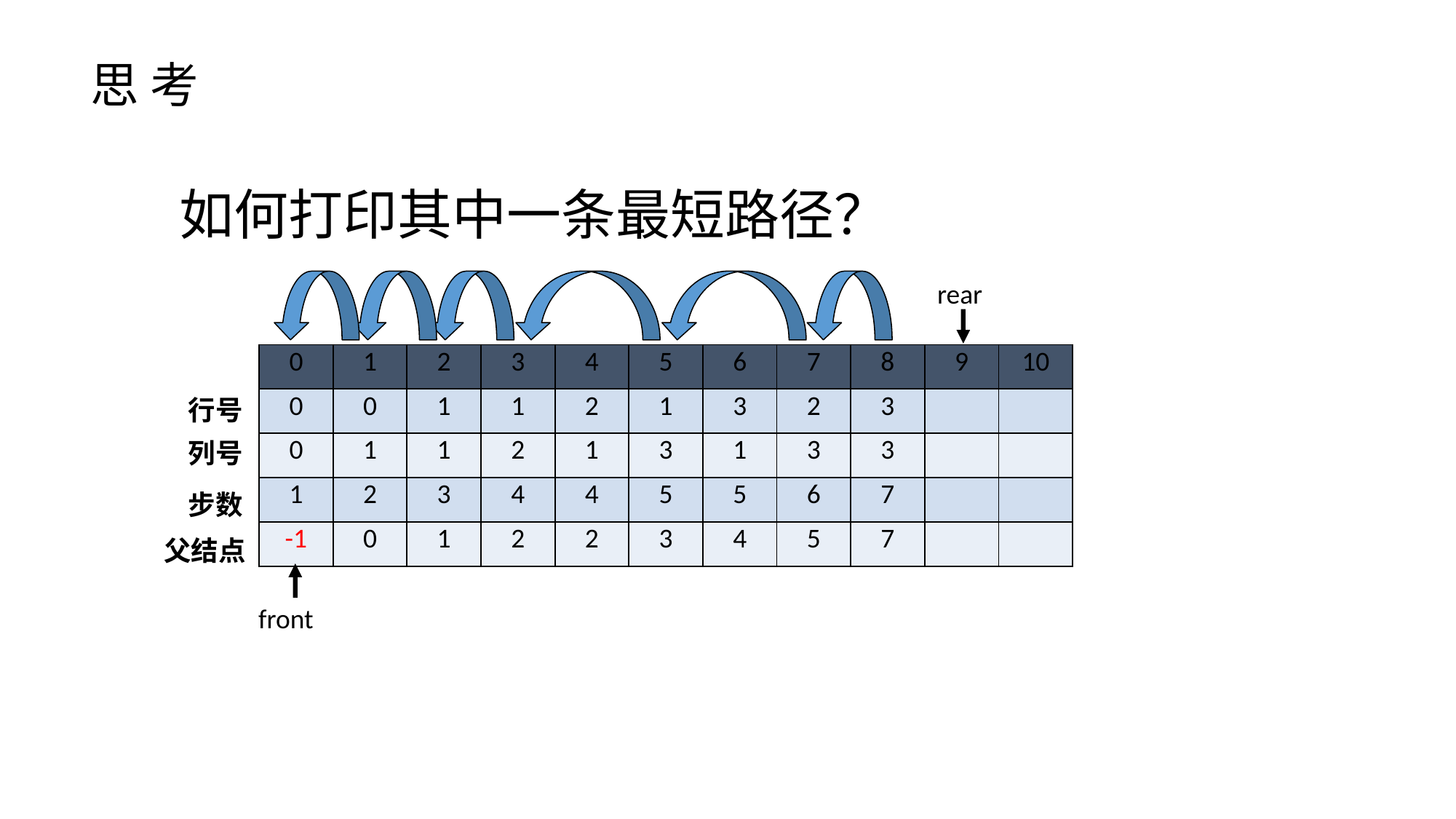

思 考
   如何打印其中一条最短路径？

rear

| 0 | 1 | 2 | 3 | 4 | 5 | 6 | 7 | 8 | 9 | 10 |
| --- | --- | --- | --- | --- | --- | --- | --- | --- | --- | --- |
| 0 | 0 | 1 | 1 | 2 | 1 | 3 | 2 | 3 |  |  |
| 0 | 1 | 1 | 2 | 1 | 3 | 1 | 3 | 3 |  |  |
| 1 | 2 | 3 | 4 | 4 | 5 | 5 | 6 | 7 |  |  |
| -1 | 0 | 1 | 2 | 2 | 3 | 4 | 5 | 7 |  |  |
行号
列号
步数
父结点

front